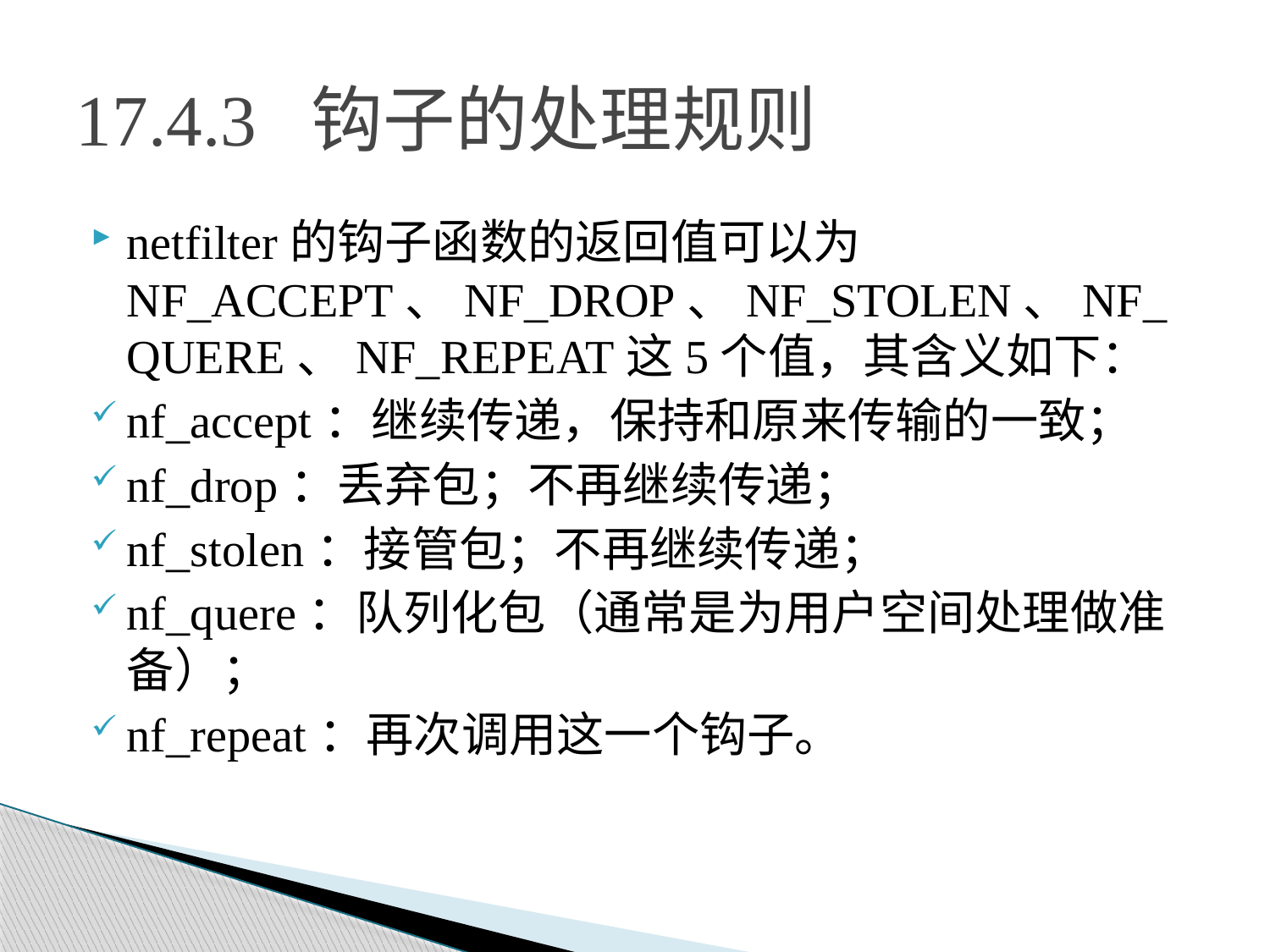

# 17.4.3  钩子的处理规则
netfilter的钩子函数的返回值可以为NF_ACCEPT、NF_DROP、NF_STOLEN、NF_QUERE、NF_REPEAT这5个值，其含义如下：
nf_accept：继续传递，保持和原来传输的一致；
nf_drop：丢弃包；不再继续传递；
nf_stolen：接管包；不再继续传递；
nf_quere：队列化包（通常是为用户空间处理做准备）；
nf_repeat：再次调用这一个钩子。